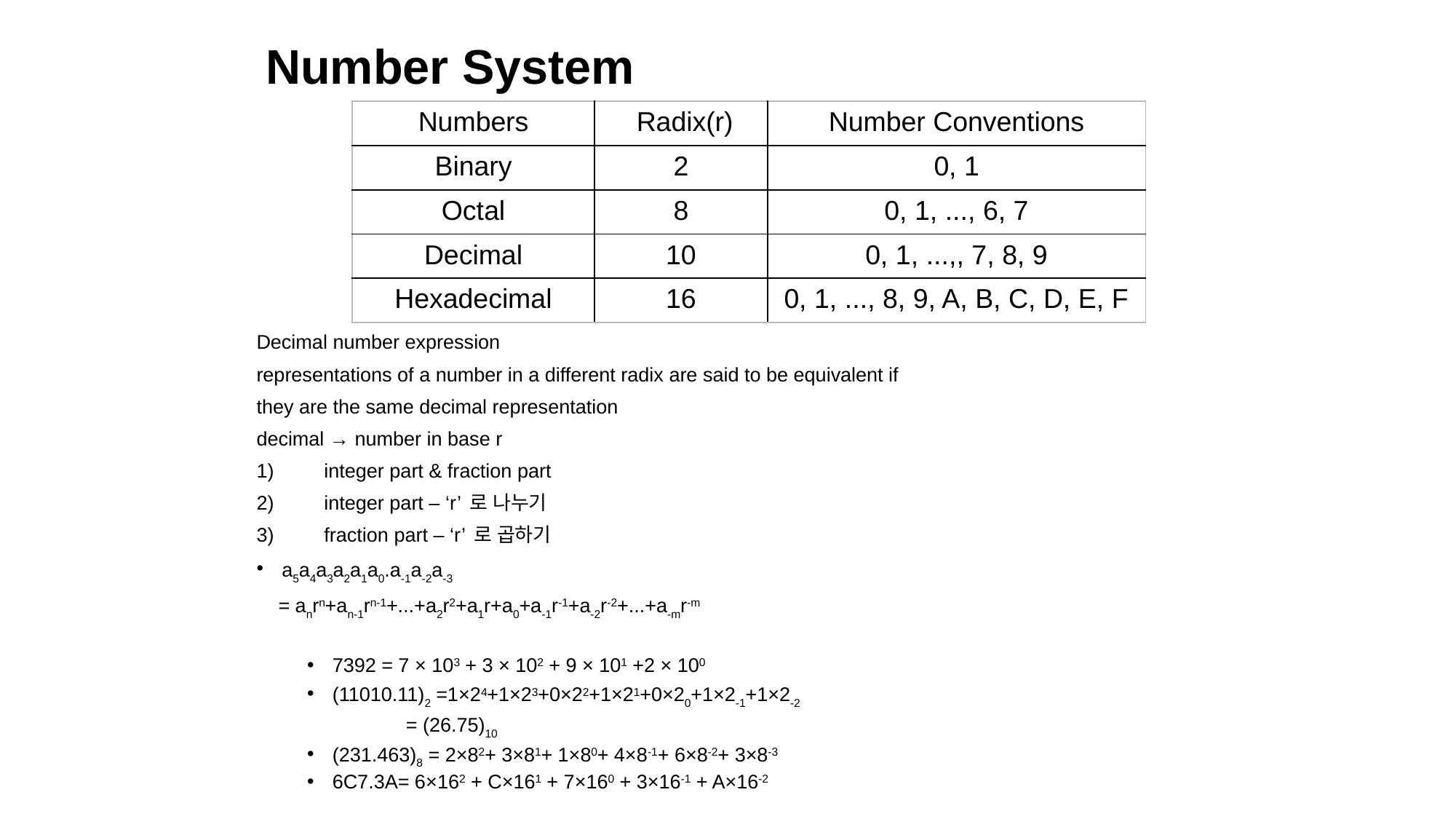

# Number System

Decimal number expression
representations of a number in a different radix are said to be equivalent if
they are the same decimal representation
decimal → number in base r
integer part & fraction part
integer part – ‘r’ 로 나누기
fraction part – ‘r’ 로 곱하기
a5a4a3a2a1a0.a-1a-2a-3
    = anrn+an-1rn-1+...+a2r2+a1r+a0+a-1r-1+a-2r-2+...+a-mr-m

7392 = 7 × 103 + 3 × 102 + 9 × 101 +2 × 100
(11010.11)2 =1×24+1×23+0×22+1×21+0×20+1×2-1+1×2-2
                                  = (26.75)10
(231.463)8 = 2×82+ 3×81+ 1×80+ 4×8-1+ 6×8-2+ 3×8-3
6C7.3A= 6×162 + C×161 + 7×160 + 3×16-1 + A×16-2

| Numbers | Radix(r) | Number Conventions |
| --- | --- | --- |
| Binary | 2 | 0, 1 |
| Octal | 8 | 0, 1, ..., 6, 7 |
| Decimal | 10 | 0, 1, ...,, 7, 8, 9 |
| Hexadecimal | 16 | 0, 1, ..., 8, 9, A, B, C, D, E, F |